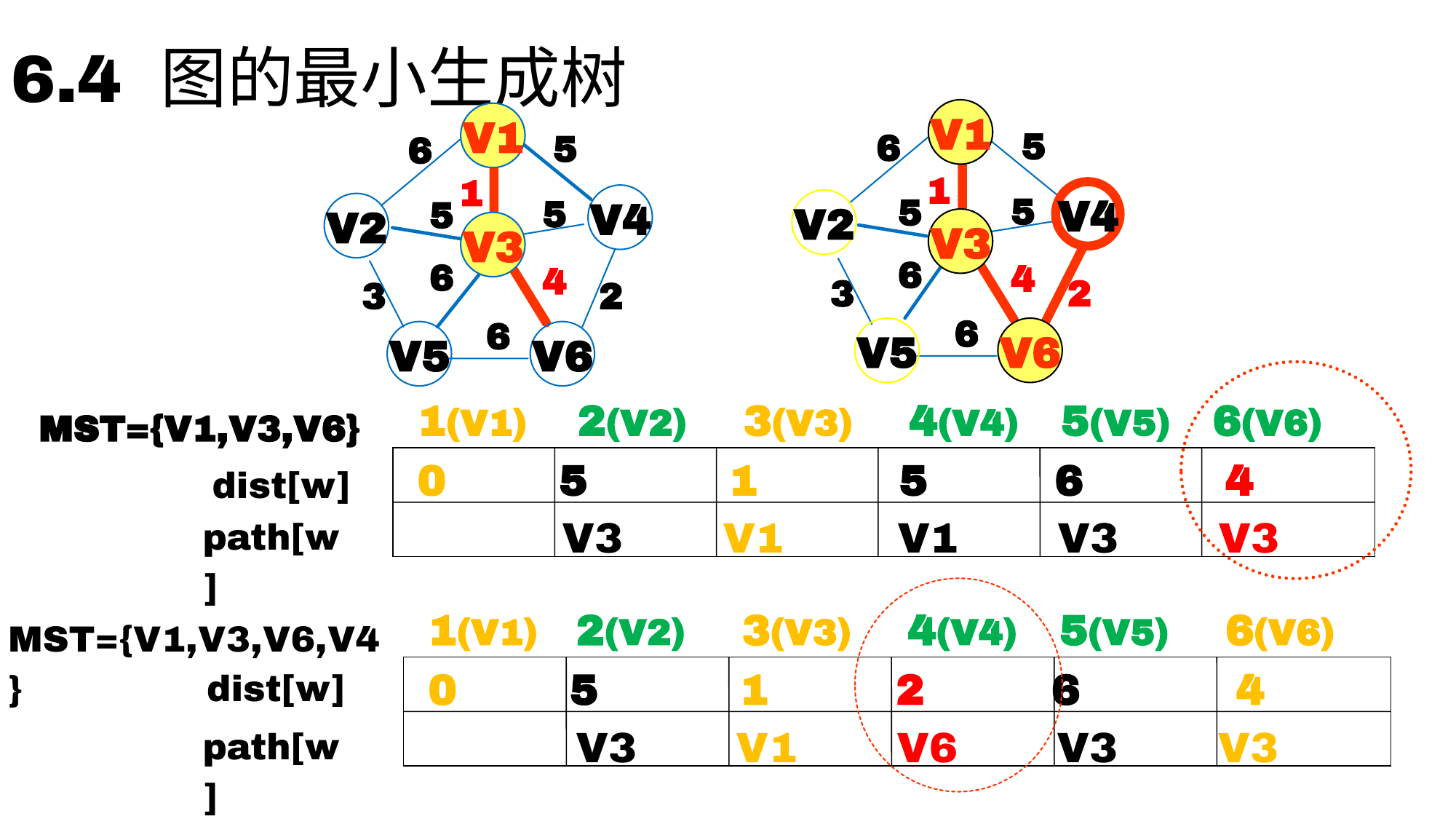

6.4 图的最小生成树
V1
5
6

1

V4
5
5
V2
V3

6

4

3
2

6
V5
V6

V1
V4
V2
V3
V5
V6
5
6

1

5
5

6

4

3
2

6

 1(V1)    2(V2)    3(V3)    4(V4)   5(V5)   6(V6)
MST={V1,V3,V6}
 0        5          1          5         6          4

dist[w]
path[w]
 V3       V1        V1       V3       V3

 1(V1)   2(V2)    3(V3)    4(V4)   5(V5)    6(V6)

 0        5          1         2         6           4

MST={V1,V3,V6,V4}
dist[w]
path[w]
V3       V1       V6       V3       V3